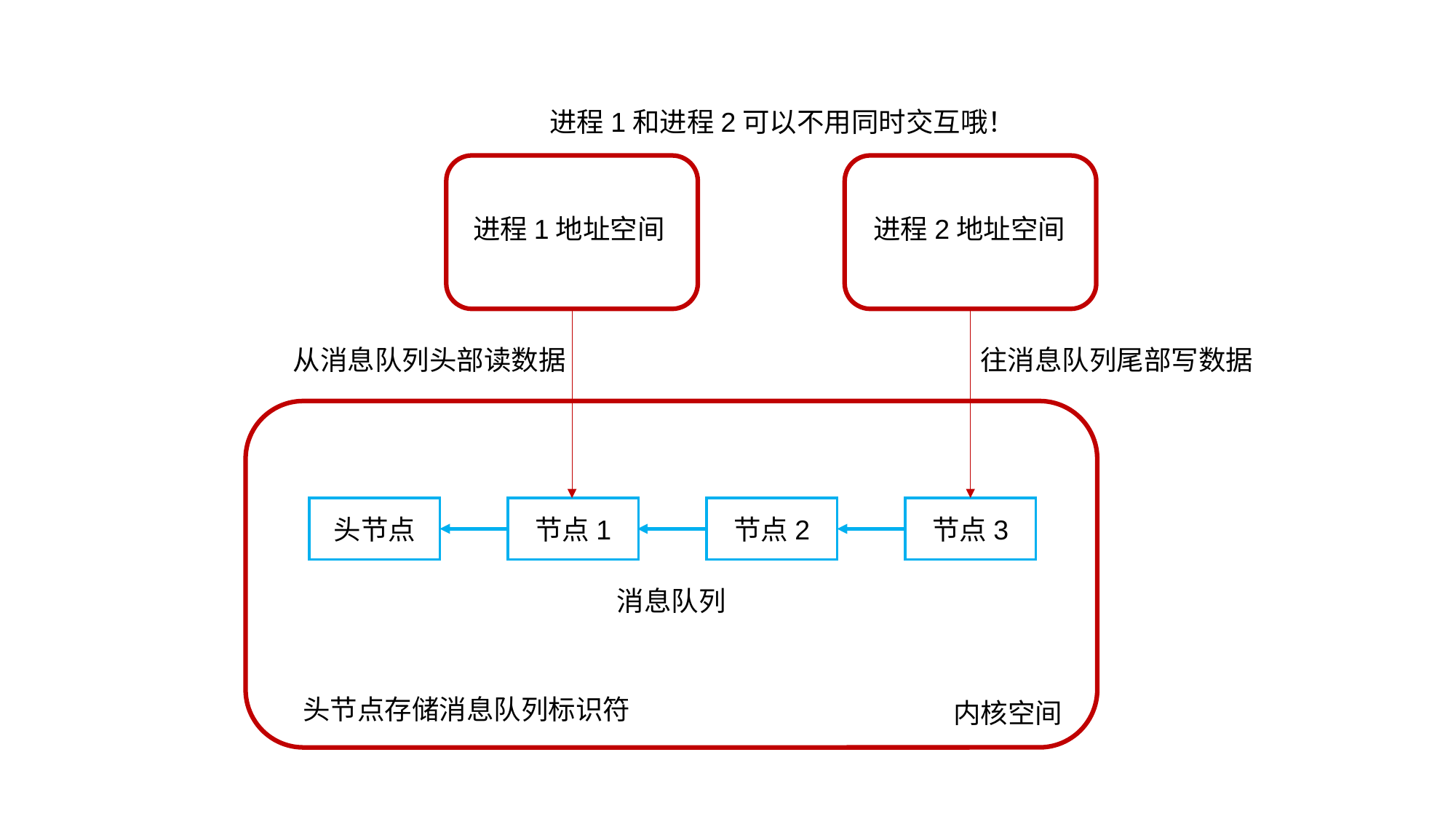

进程1和进程2可以不用同时交互哦！

进程1地址空间
进程2地址空间
往消息队列尾部写数据
从消息队列头部读数据

头节点
节点1
节点2
节点3
消息队列
头节点存储消息队列标识符
内核空间